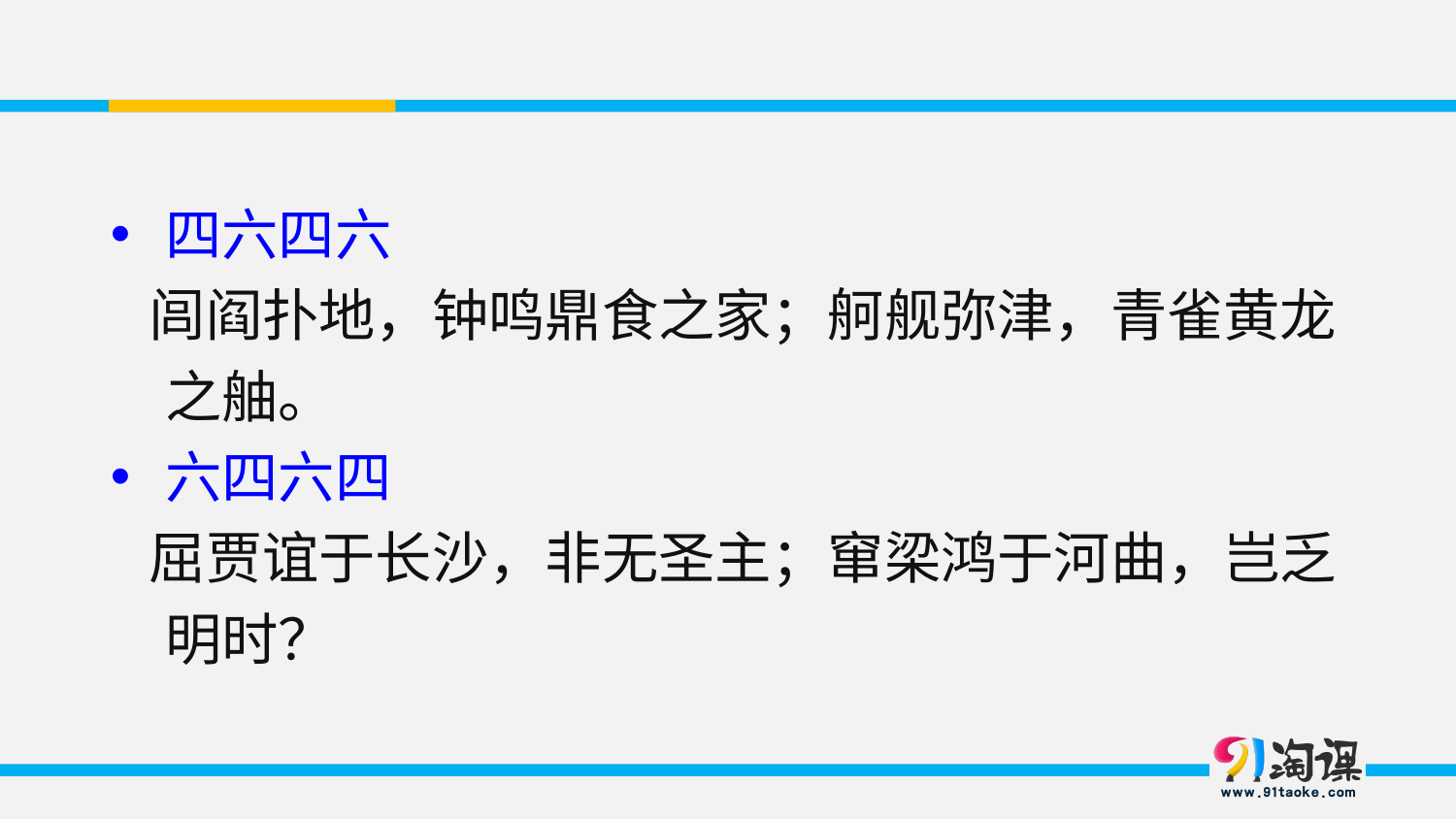

四六四六
  闾阎扑地，钟鸣鼎食之家；舸舰弥津，青雀黄龙之舳。
六四六四
  屈贾谊于长沙，非无圣主；窜梁鸿于河曲，岂乏明时？